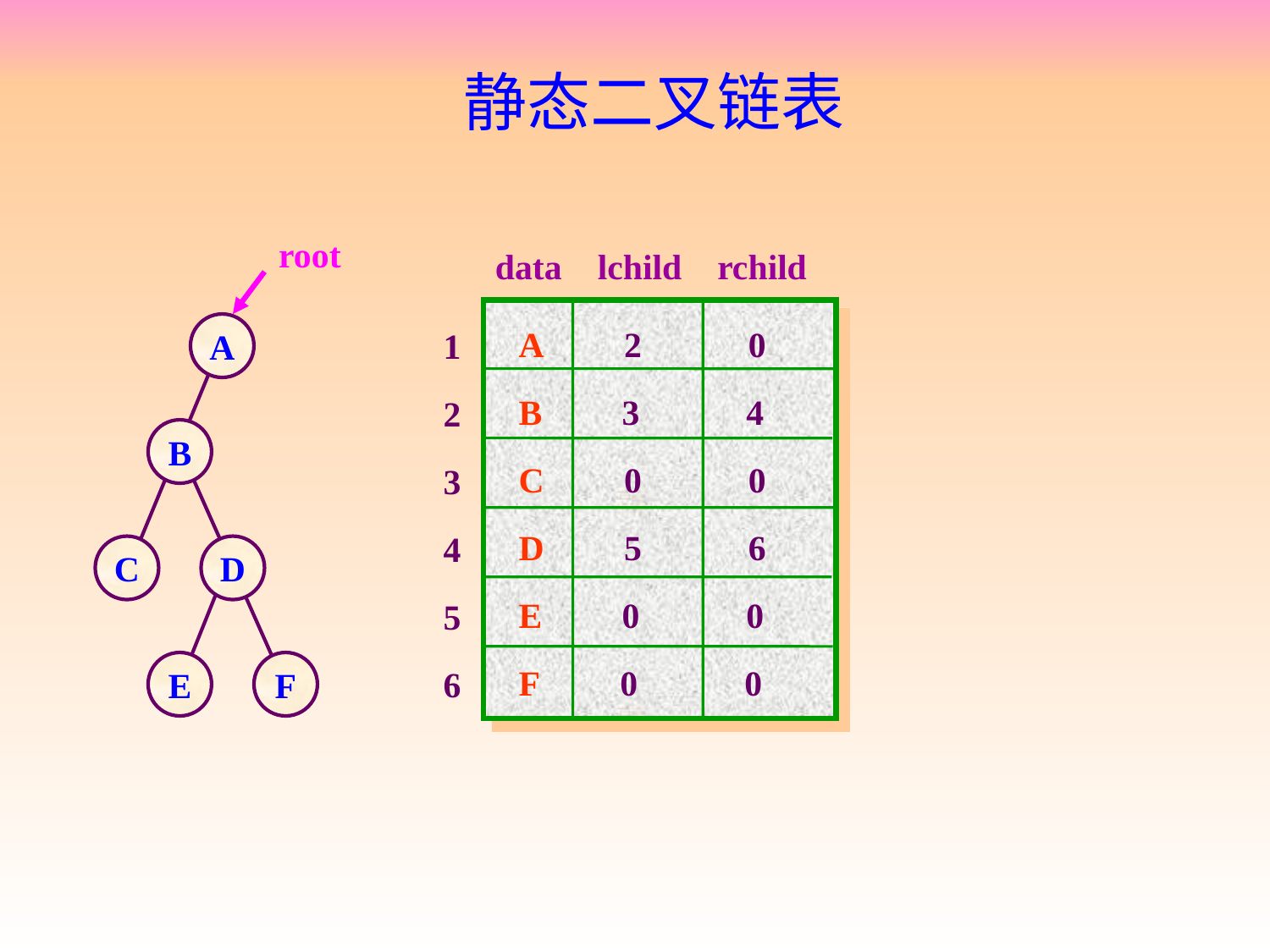

静态二叉链表
root
data    lchild    rchild

A         2            0
B         3            4
C         0            0
D         5            6
E         0            0
F         0            0
1
2
3
4
5
6

A

B

C
D

E
F